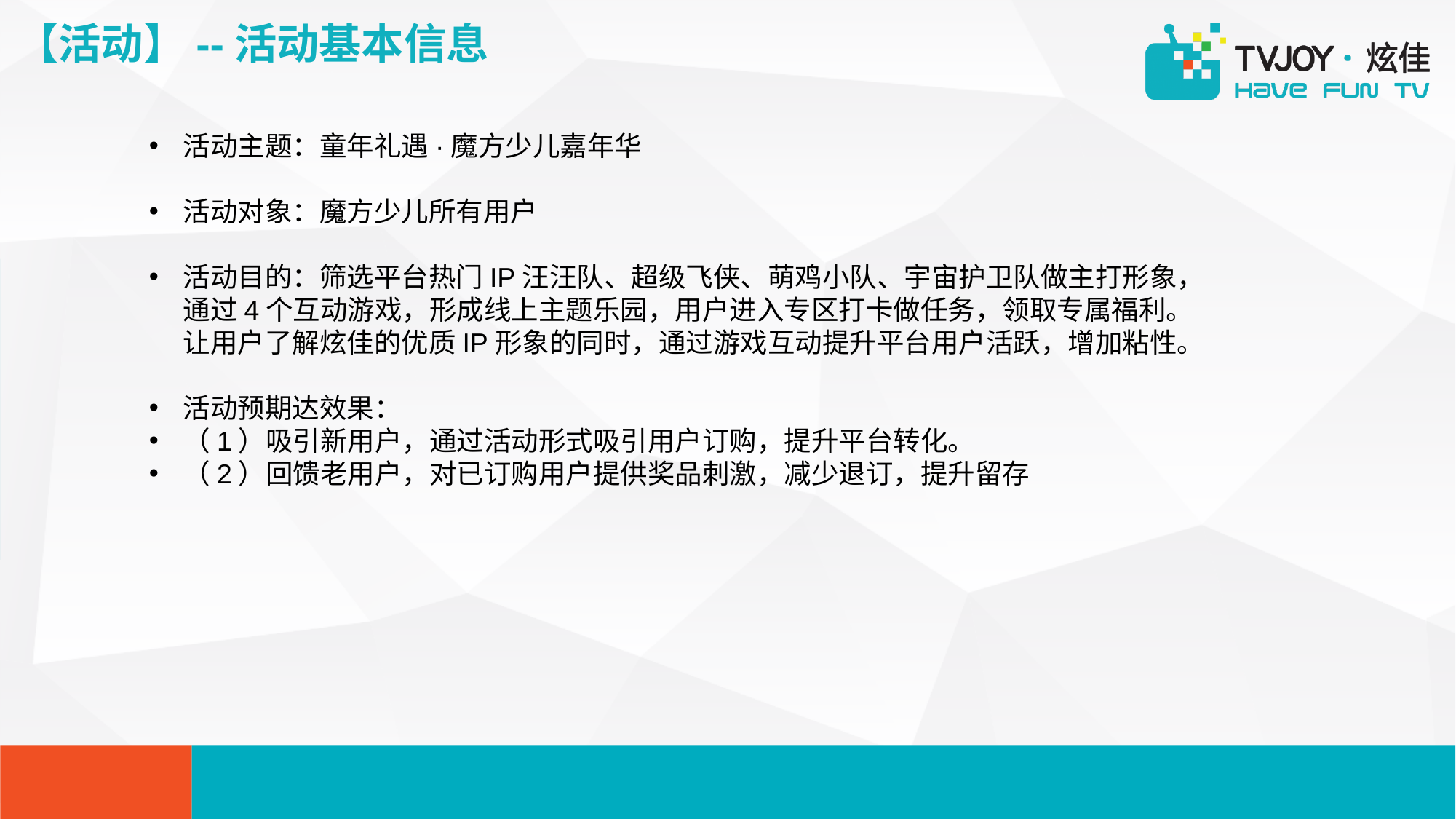

【活动】--活动基本信息
活动主题：童年礼遇·魔方少儿嘉年华

活动对象：魔方少儿所有用户

活动目的：筛选平台热门IP汪汪队、超级飞侠、萌鸡小队、宇宙护卫队做主打形象，通过4个互动游戏，形成线上主题乐园，用户进入专区打卡做任务，领取专属福利。让用户了解炫佳的优质IP形象的同时，通过游戏互动提升平台用户活跃，增加粘性。

活动预期达效果：
（1）吸引新用户，通过活动形式吸引用户订购，提升平台转化。
（2）回馈老用户，对已订购用户提供奖品刺激，减少退订，提升留存